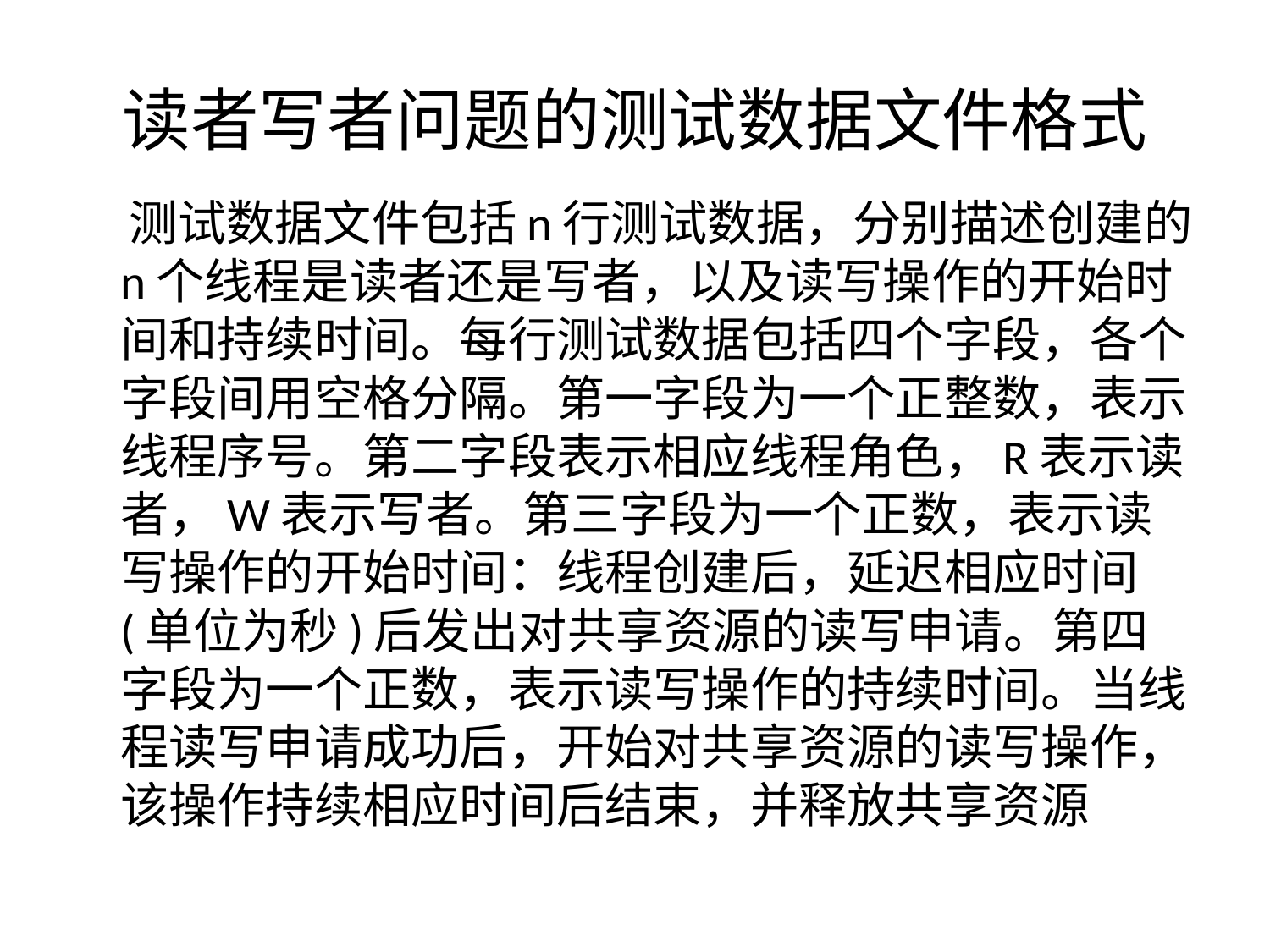

# 读者写者问题的测试数据文件格式
    测试数据文件包括n行测试数据，分别描述创建的n个线程是读者还是写者，以及读写操作的开始时间和持续时间。每行测试数据包括四个字段，各个字段间用空格分隔。第一字段为一个正整数，表示线程序号。第二字段表示相应线程角色，R表示读者，W表示写者。第三字段为一个正数，表示读写操作的开始时间：线程创建后，延迟相应时间(单位为秒)后发出对共享资源的读写申请。第四字段为一个正数，表示读写操作的持续时间。当线程读写申请成功后，开始对共享资源的读写操作，该操作持续相应时间后结束，并释放共享资源